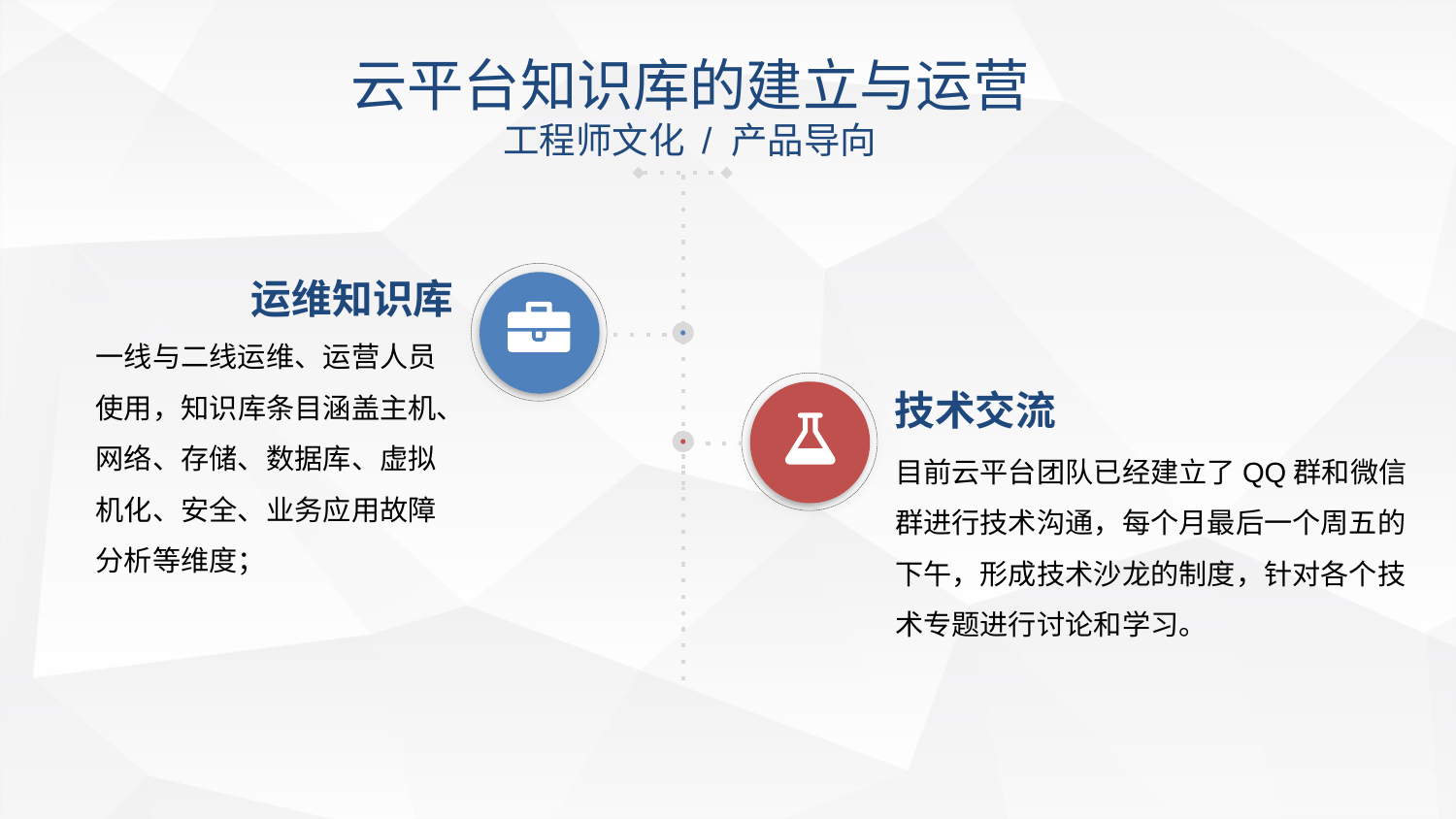

云平台知识库的建立与运营
工程师文化 / 产品导向

运维知识库
一线与二线运维、运营人员使用，知识库条目涵盖主机、网络、存储、数据库、虚拟机化、安全、业务应用故障分析等维度；

技术交流

目前云平台团队已经建立了QQ群和微信群进行技术沟通，每个月最后一个周五的下午，形成技术沙龙的制度，针对各个技术专题进行讨论和学习。